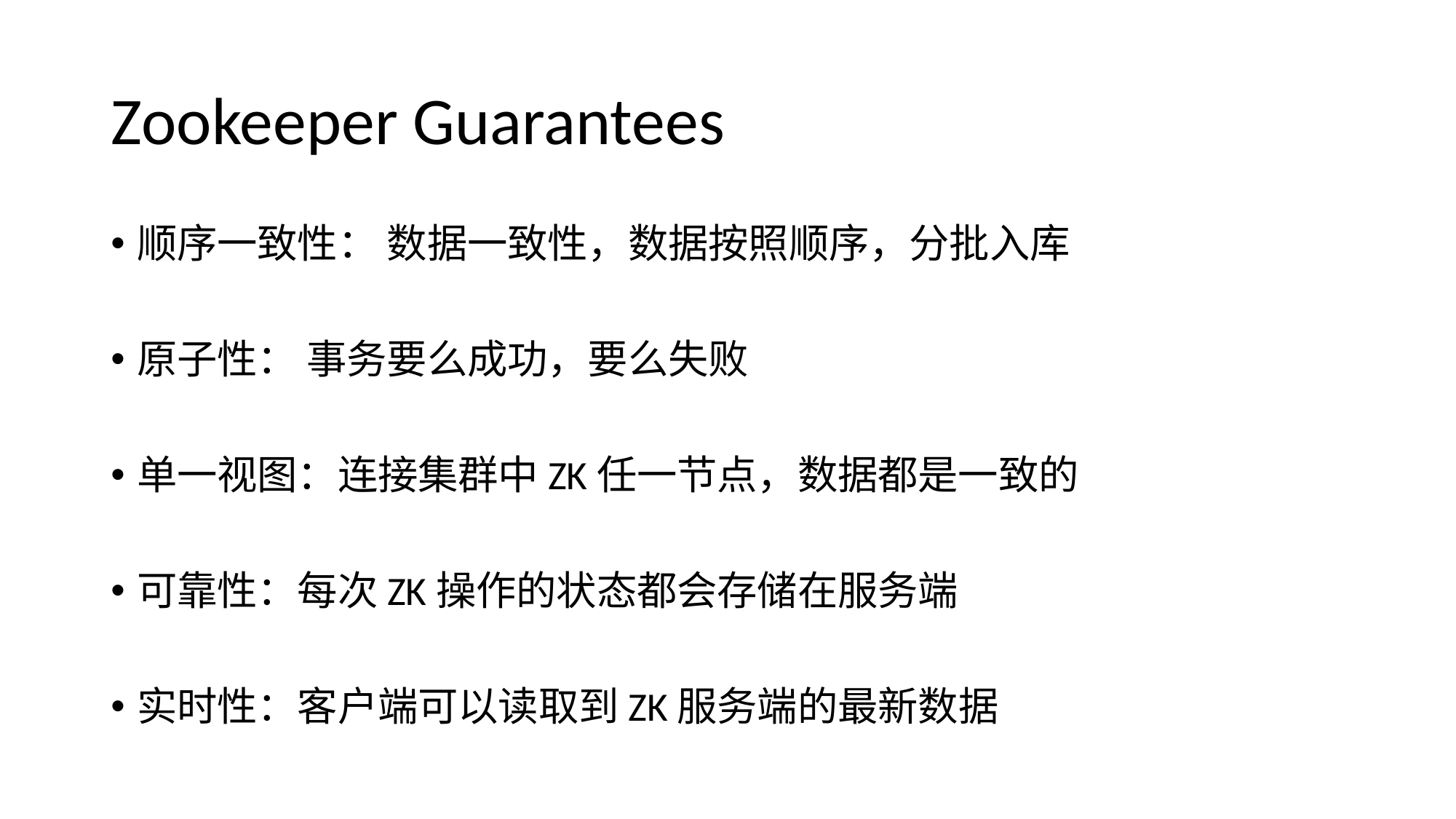

# Zookeeper Guarantees
顺序一致性： 数据一致性，数据按照顺序，分批入库

原子性： 事务要么成功，要么失败

单一视图：连接集群中ZK任一节点，数据都是一致的

可靠性：每次ZK操作的状态都会存储在服务端

实时性：客户端可以读取到ZK服务端的最新数据